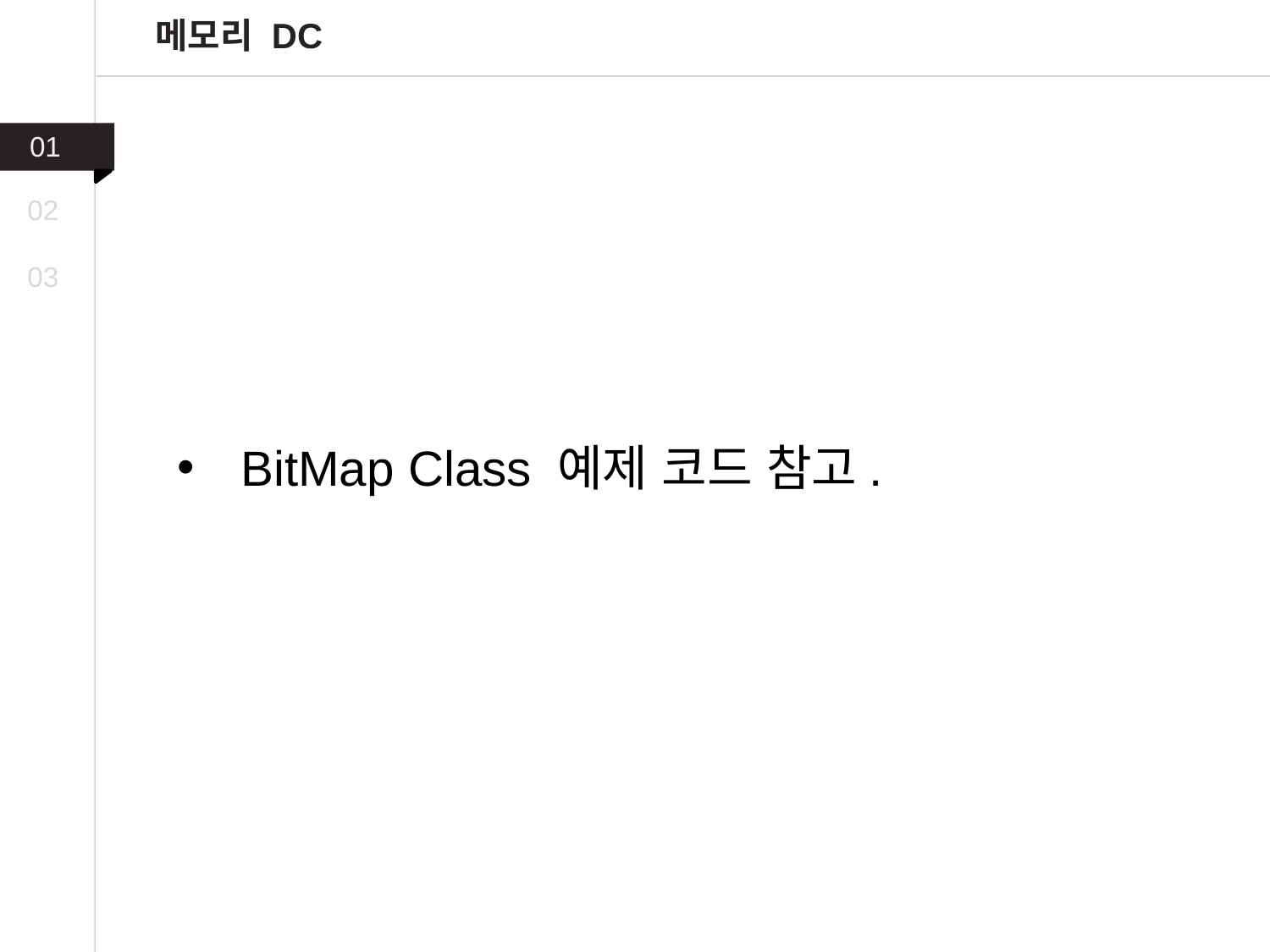

메모리 DC
01

02
03
BitMap Class 예제 코드 참고.